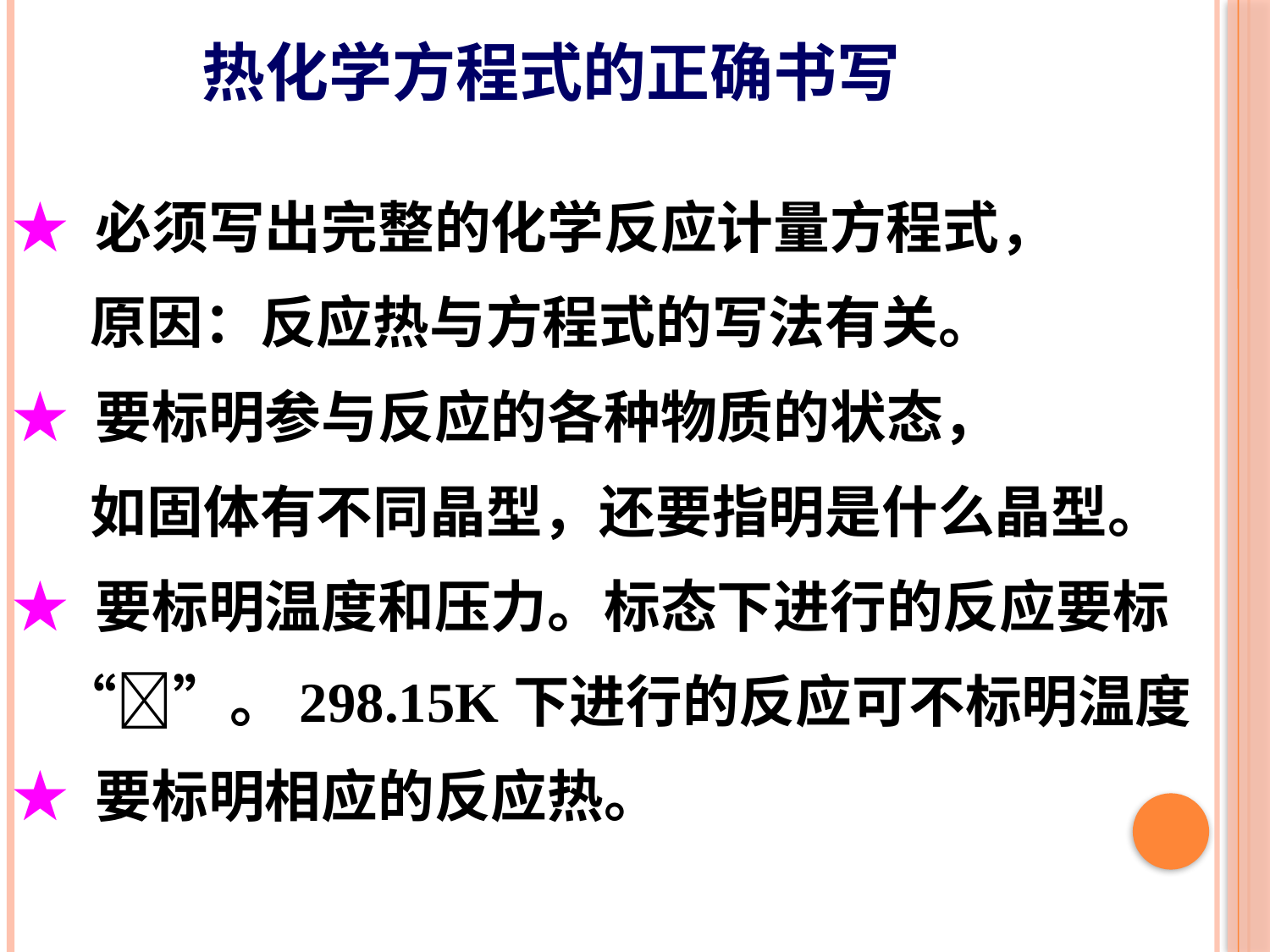

热化学方程式的正确书写
★ 必须写出完整的化学反应计量方程式，
     原因：反应热与方程式的写法有关。
★ 要标明参与反应的各种物质的状态，
     如固体有不同晶型，还要指明是什么晶型。
★ 要标明温度和压力。标态下进行的反应要标 “θ”。298.15K下进行的反应可不标明温度
★ 要标明相应的反应热。
69